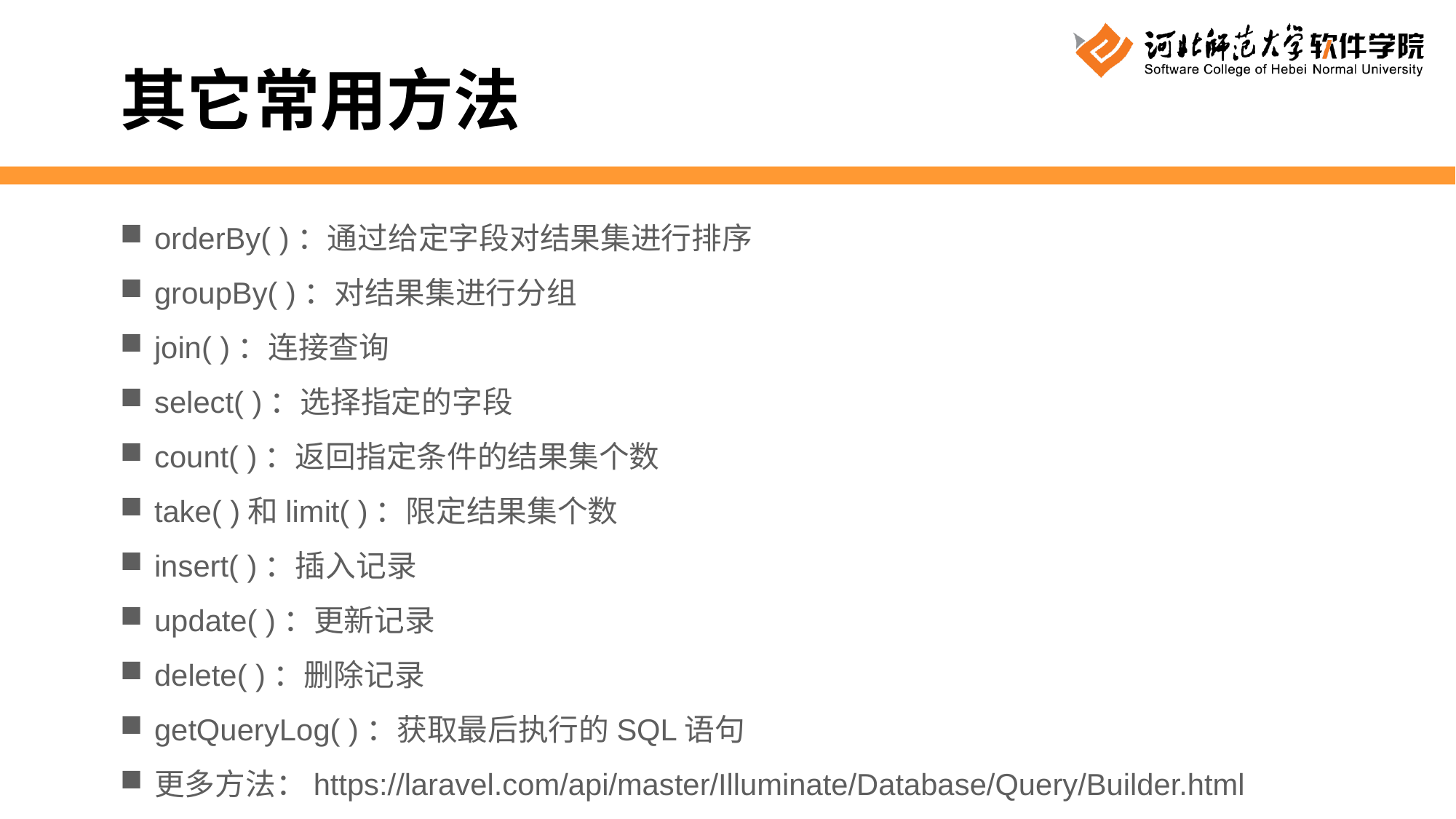

其它常用方法
orderBy( )：通过给定字段对结果集进行排序
groupBy( )：对结果集进行分组
join( )：连接查询
select( )：选择指定的字段
count( )：返回指定条件的结果集个数
take( )和limit( )：限定结果集个数
insert( )：插入记录
update( )：更新记录
delete( )：删除记录
getQueryLog( )：获取最后执行的SQL语句
更多方法：https://laravel.com/api/master/Illuminate/Database/Query/Builder.html